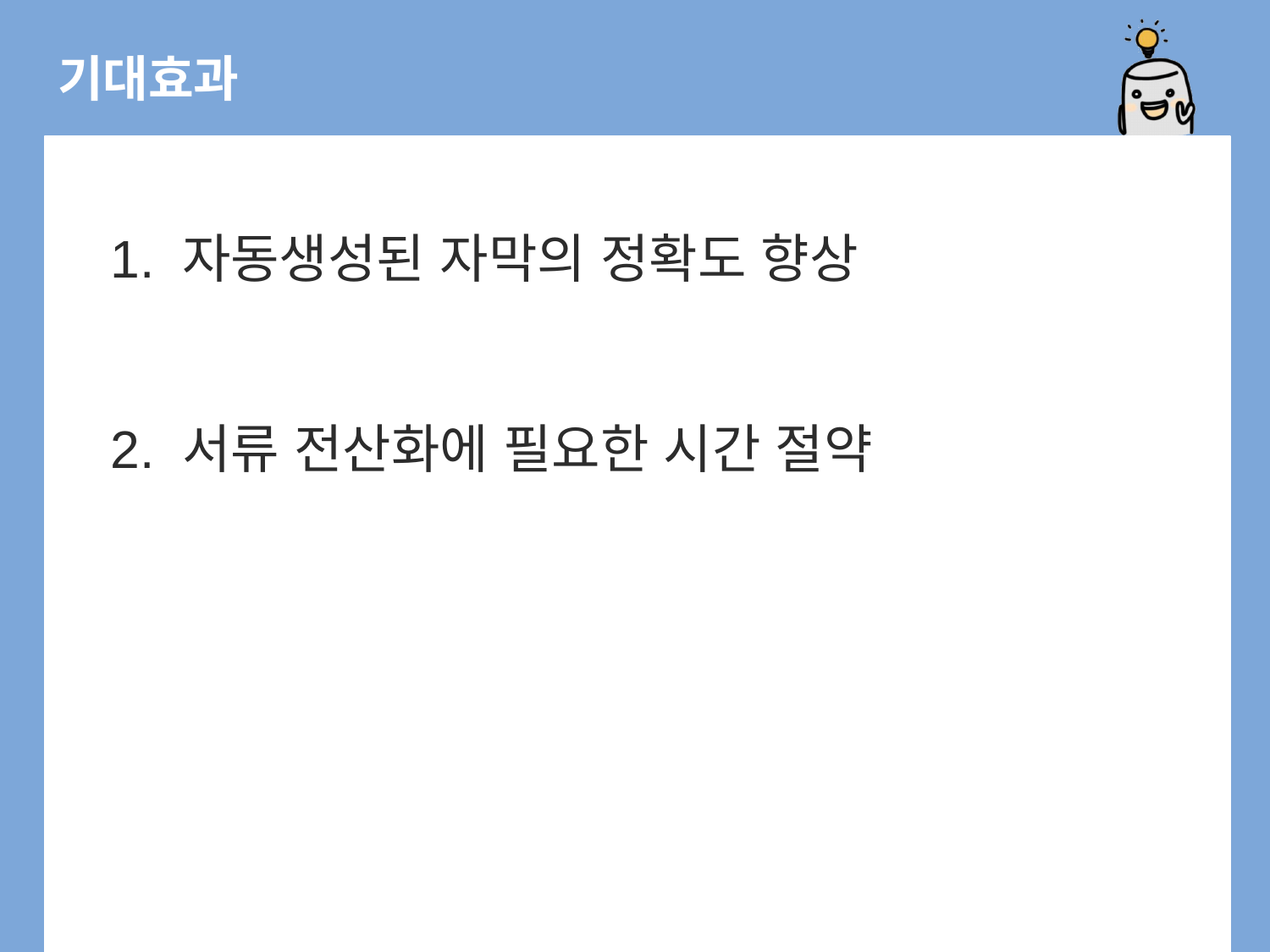

# 기대효과
1. 자동생성된 자막의 정확도 향상

2. 서류 전산화에 필요한 시간 절약